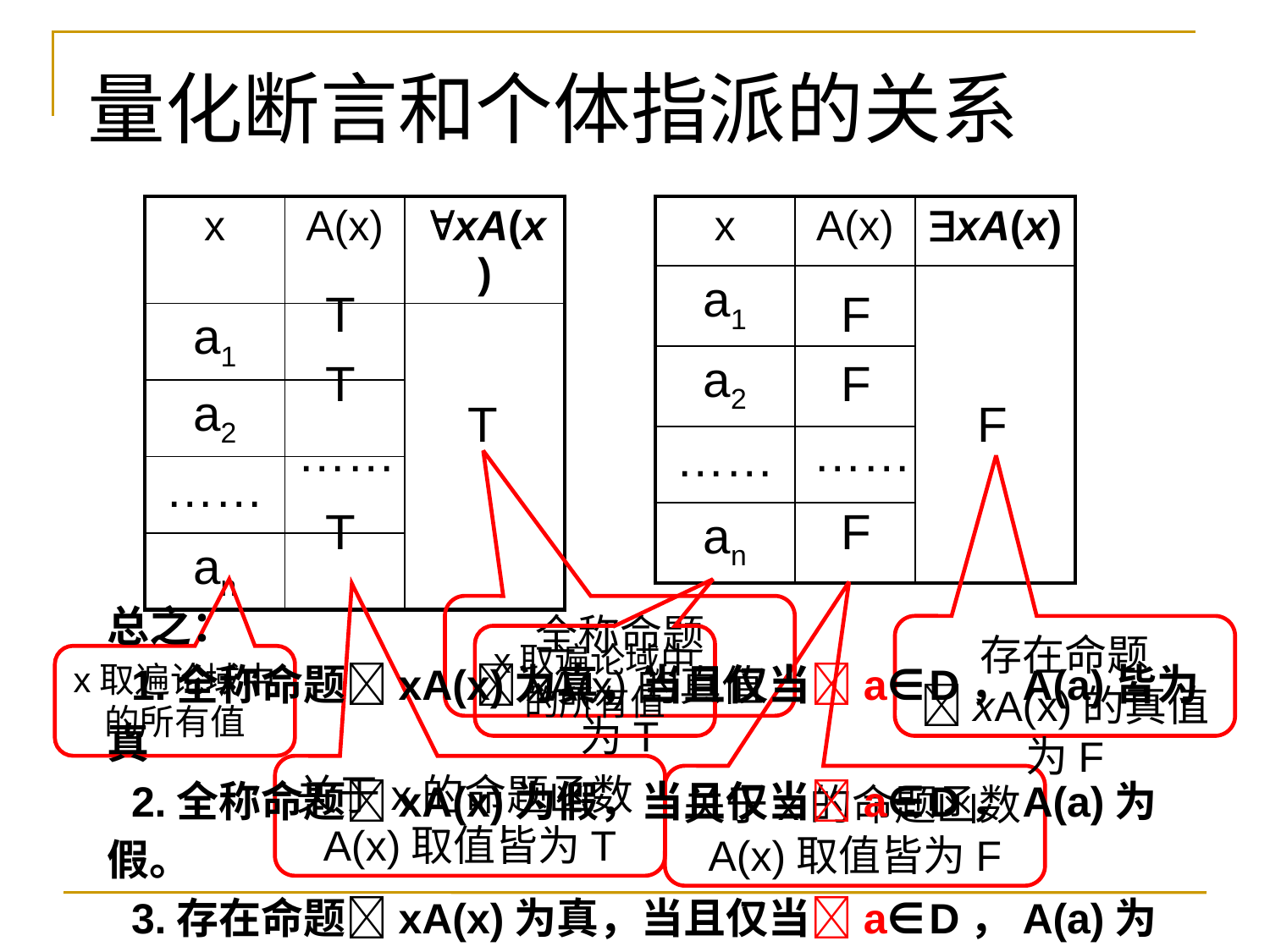

量化断言和个体指派的关系
| x | A(x) | ∀xA(x) |
| --- | --- | --- |
| a1 |  |  |
| a2 |  |  |
| …… |  |  |
| an |  |  |
| x | A(x) | ∃xA(x) |
| --- | --- | --- |
| a1 |  |  |
| a2 |  |  |
| …… |  |  |
| an |  |  |
T
T
……
T
F
F
……
F
T
F
总之：
  1.全称命题∀xA(x)为真，当且仅当∀a∈D，A(a)皆为真
  2.全称命题∀xA(x)为假，当且仅当∃a∈D，A(a)为假。
  3.存在命题∃xA(x)为真，当且仅当∃a∈D，A(a)为真。
  4.存在命题∃xA(x)为假，当且仅当∀a∈D，A(a)皆为假。
全称命题∀xA(x)的真值为T
存在命题∃xA(x)的真值为F
x取遍论域中的所有值
x取遍论域中的所有值
关于x的命题函数A(x)取值皆为T
关于x的命题函数A(x)取值皆为F